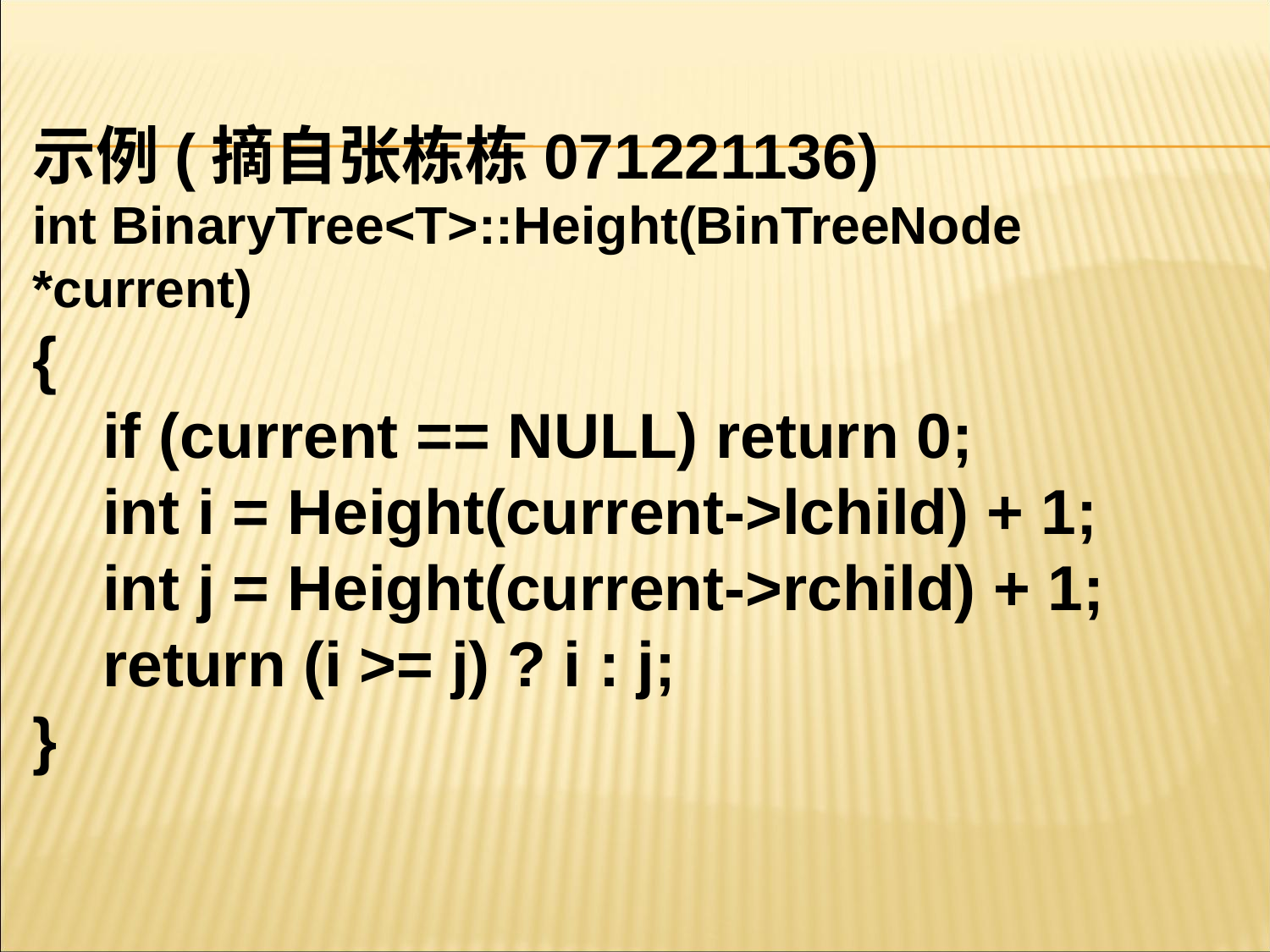

示例(摘自张栋栋071221136)
int BinaryTree<T>::Height(BinTreeNode *current)
{
    if (current == NULL) return 0;
    int i = Height(current->lchild) + 1;
    int j = Height(current->rchild) + 1;
    return (i >= j) ? i : j;
}